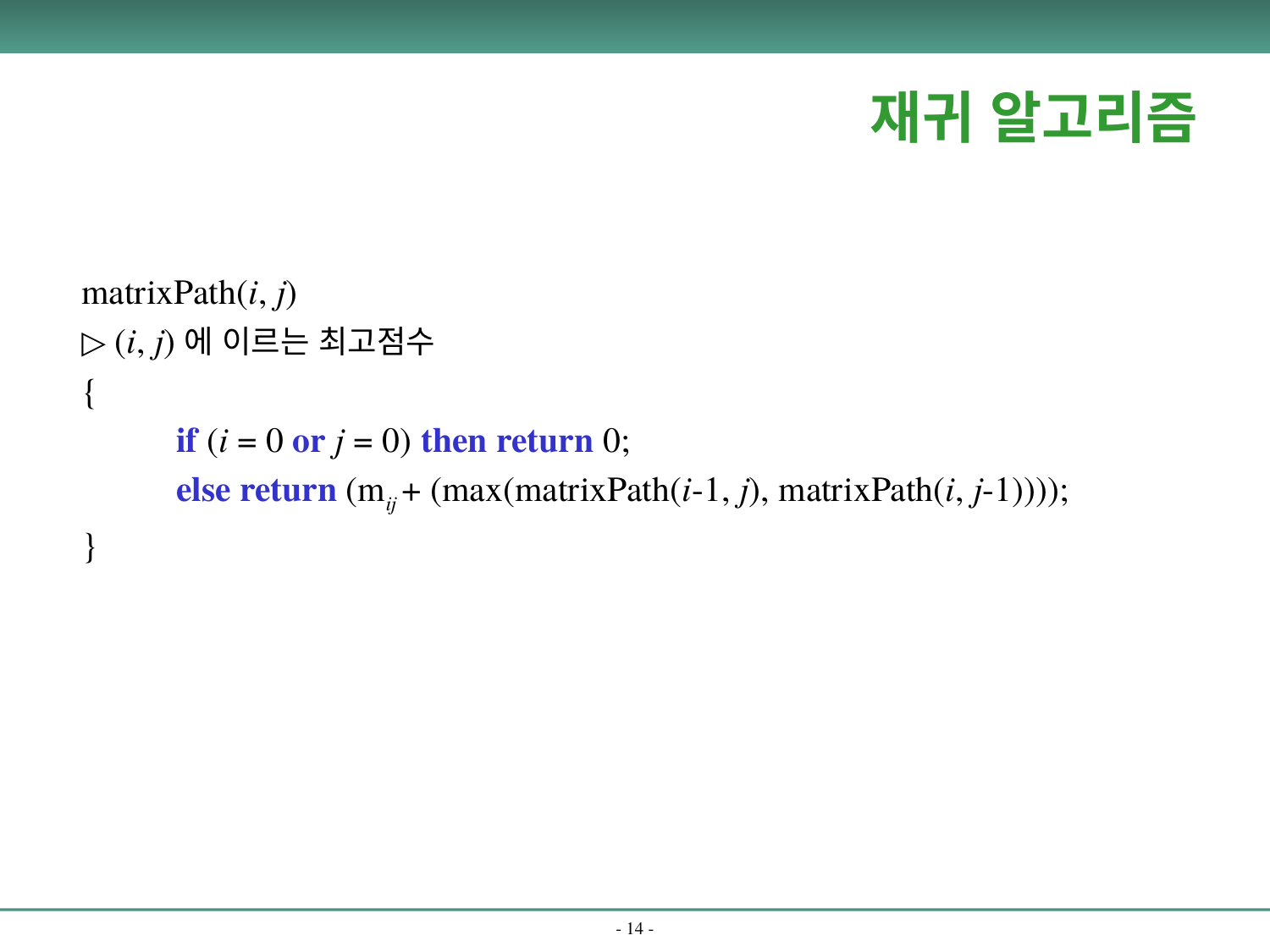

# 재귀 알고리즘
matrixPath(i, j)
▷ (i, j)에 이르는 최고점수
{
        if (i = 0 or j = 0) then return 0;
        else return (mij + (max(matrixPath(i-1, j), matrixPath(i, j-1))));
}